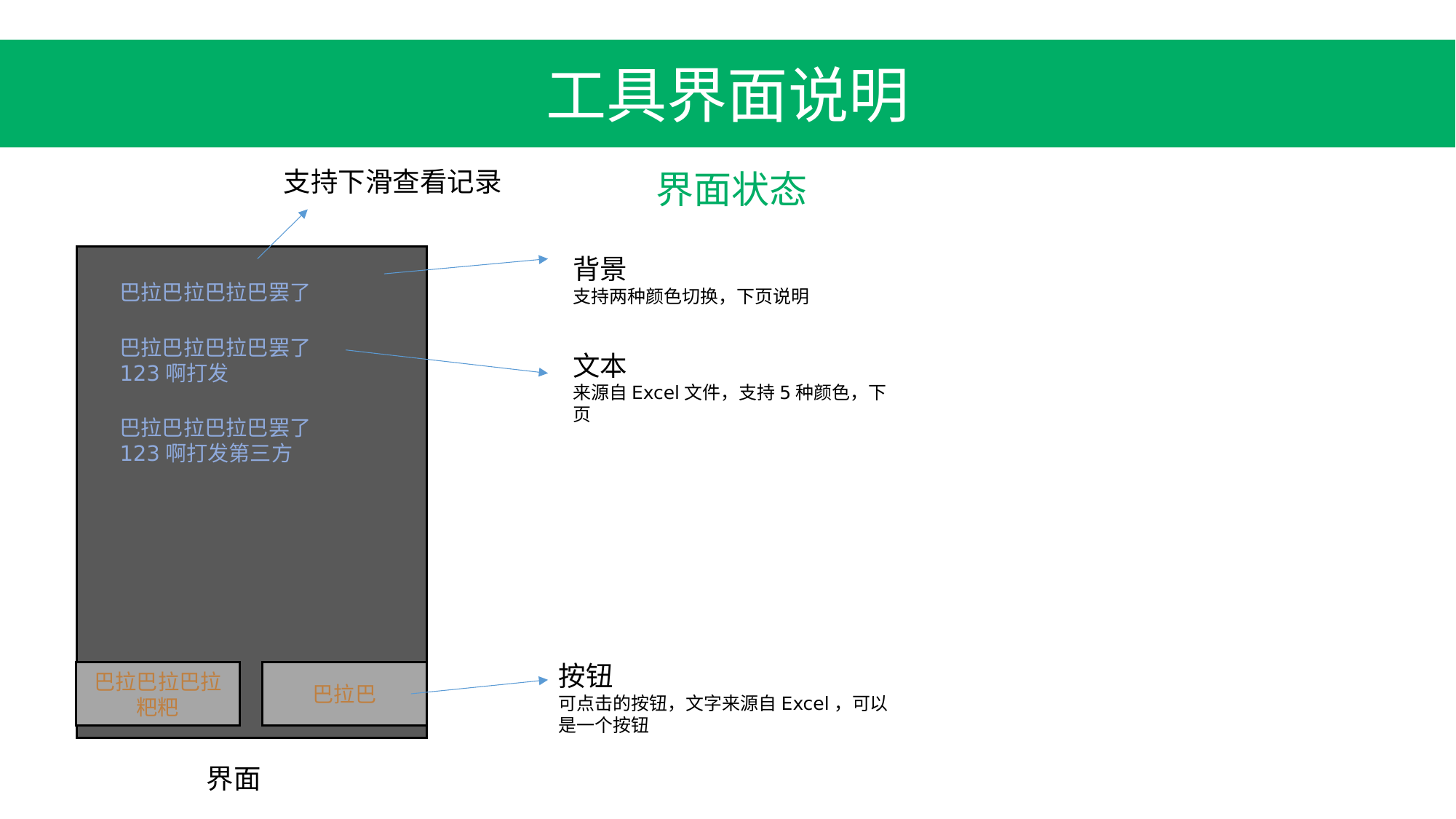

工具界面说明
支持下滑查看记录
界面状态

背景
支持两种颜色切换，下页说明
巴拉巴拉巴拉巴罢了
巴拉巴拉巴拉巴罢了123啊打发
文本
来源自Excel文件，支持5种颜色，下页
巴拉巴拉巴拉巴罢了123啊打发第三方
按钮
可点击的按钮，文字来源自Excel，可以 是一个按钮
巴拉巴拉巴拉粑粑
巴拉巴
界面